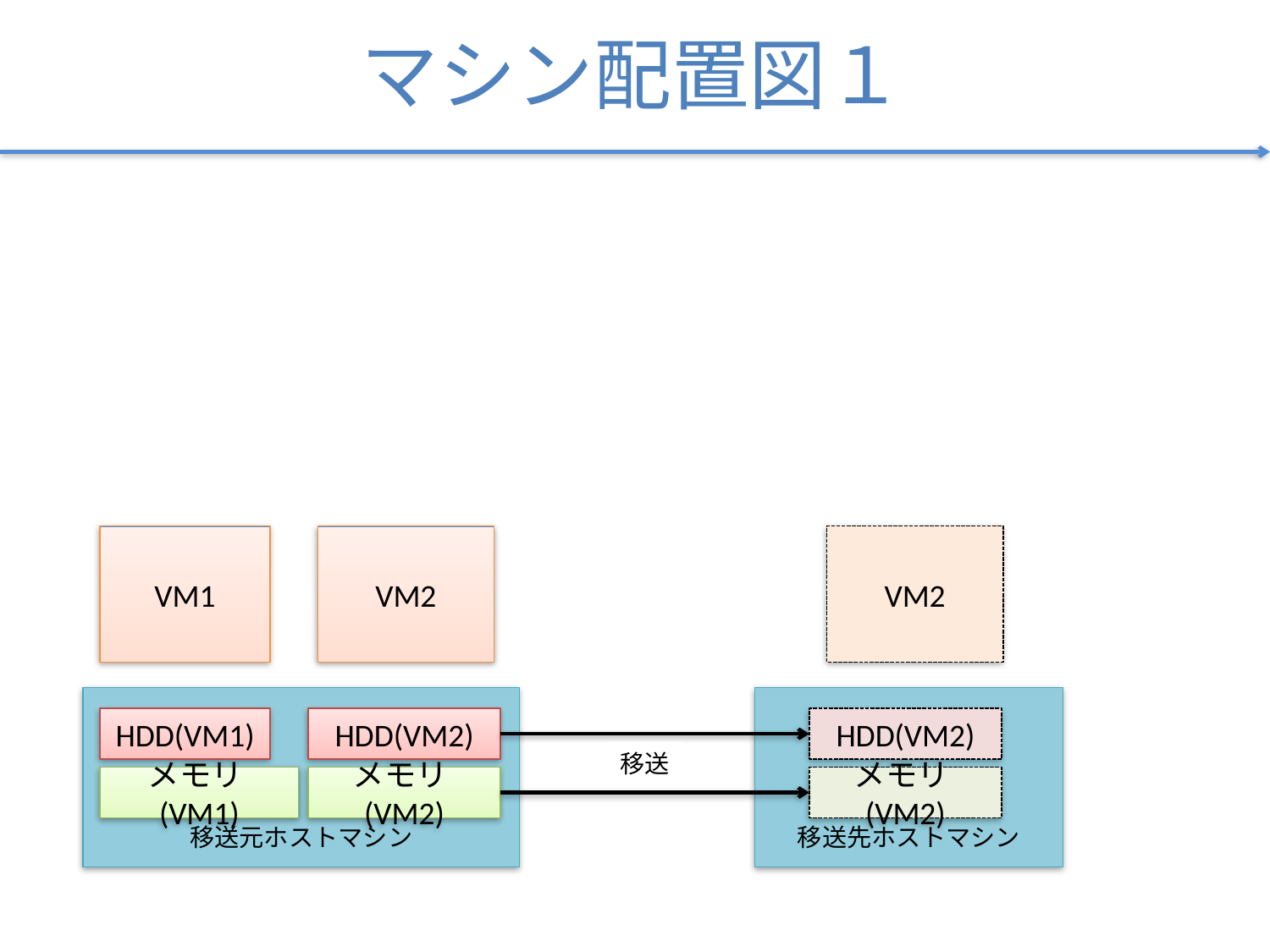

# マシン配置図１
VM1
VM2
VM2

移送元ホストマシン

移送先ホストマシン
HDD(VM1)
HDD(VM2)
HDD(VM2)
移送
メモリ(VM1)
メモリ(VM2)
メモリ(VM2)